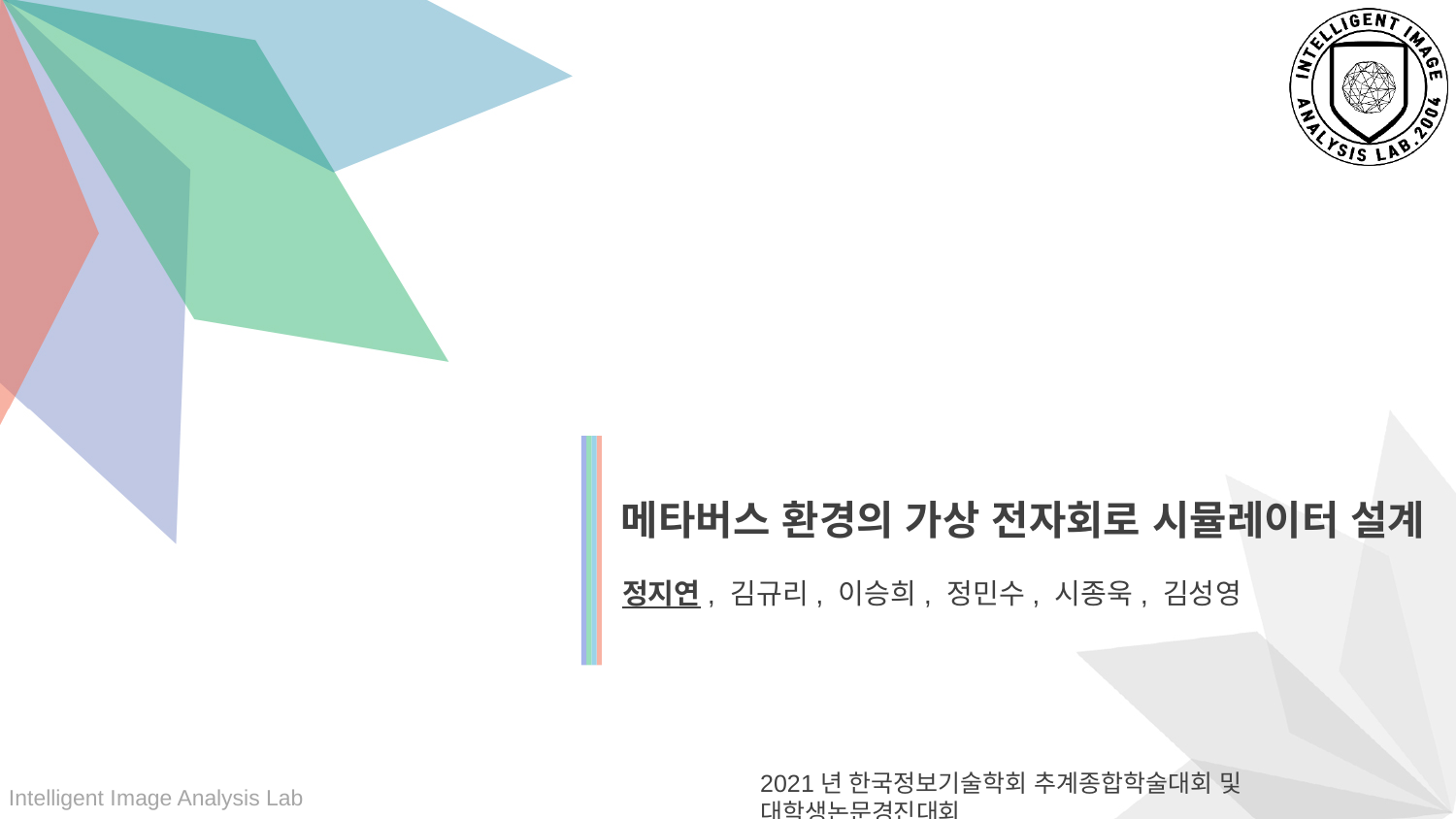

메타버스 환경의 가상 전자회로 시뮬레이터 설계

정지연, 김규리, 이승희, 정민수, 시종욱, 김성영
2021년 한국정보기술학회 추계종합학술대회 및 대학생논문경진대회